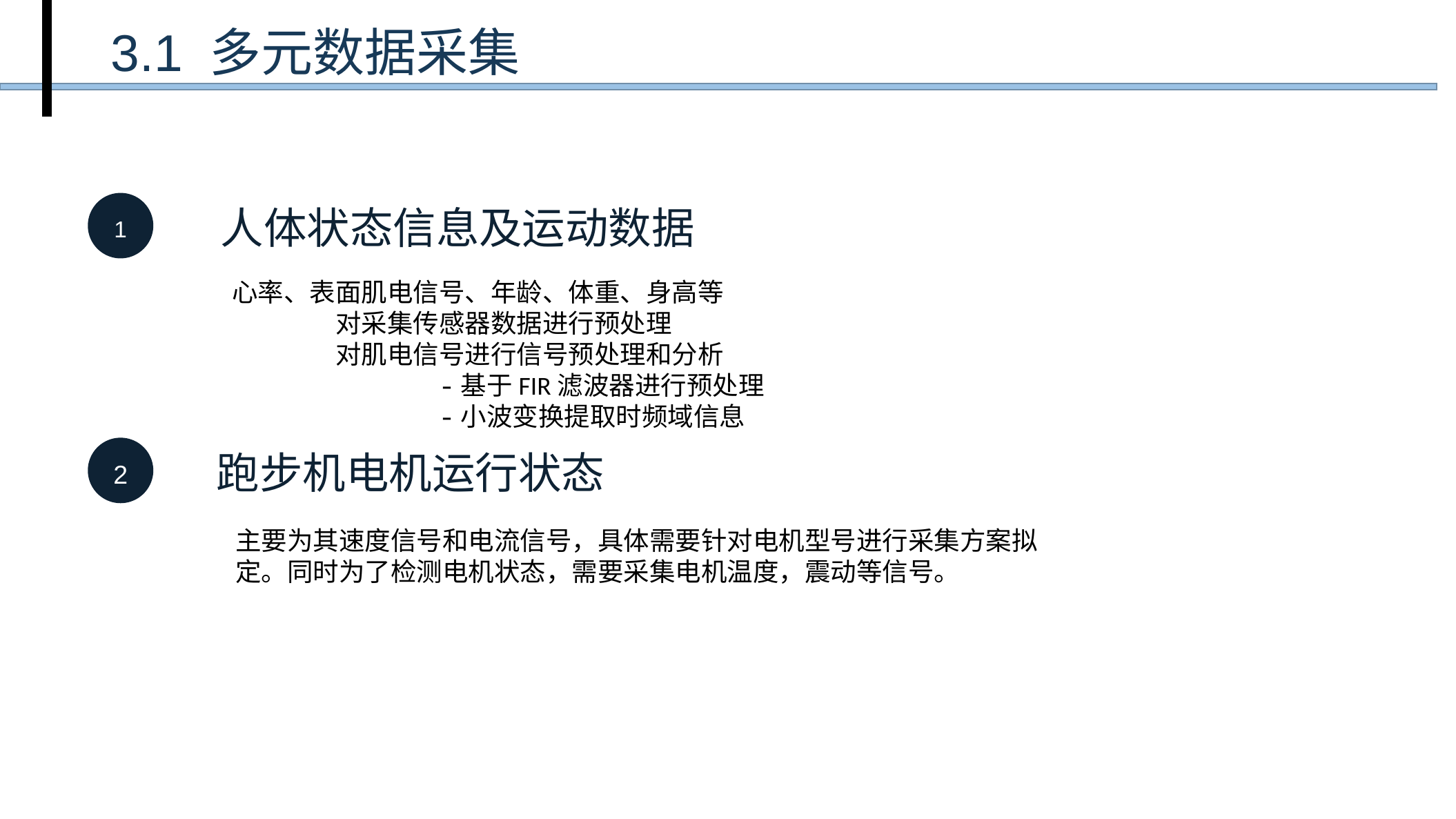

3.1 多元数据采集

1
人体状态信息及运动数据
心率、表面肌电信号、年龄、体重、身高等		对采集传感器数据进行预处理

	对肌电信号进行信号预处理和分析
		-基于FIR滤波器进行预处理
		-小波变换提取时频域信息
2
跑步机电机运行状态
主要为其速度信号和电流信号，具体需要针对电机型号进行采集方案拟定。同时为了检测电机状态，需要采集电机温度，震动等信号。